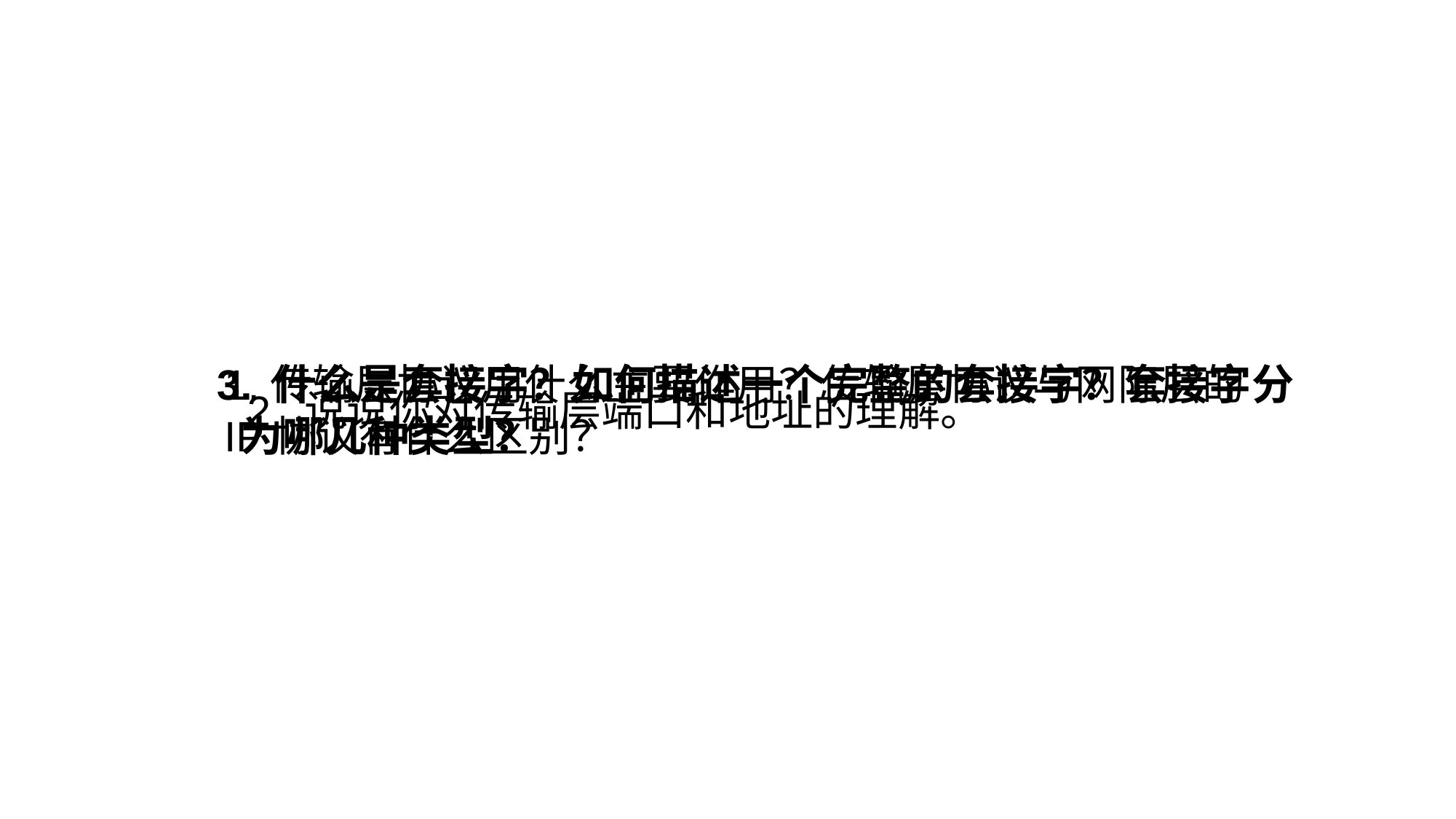

3. 什么是套接字？如何描述一个完整的套接字？套接字分为哪几种类型？
1.传输层协议用什么主要作用？传输层协议与网际层的IP协议有什么区别？
2. 说说你对传输层端口和地址的理解。